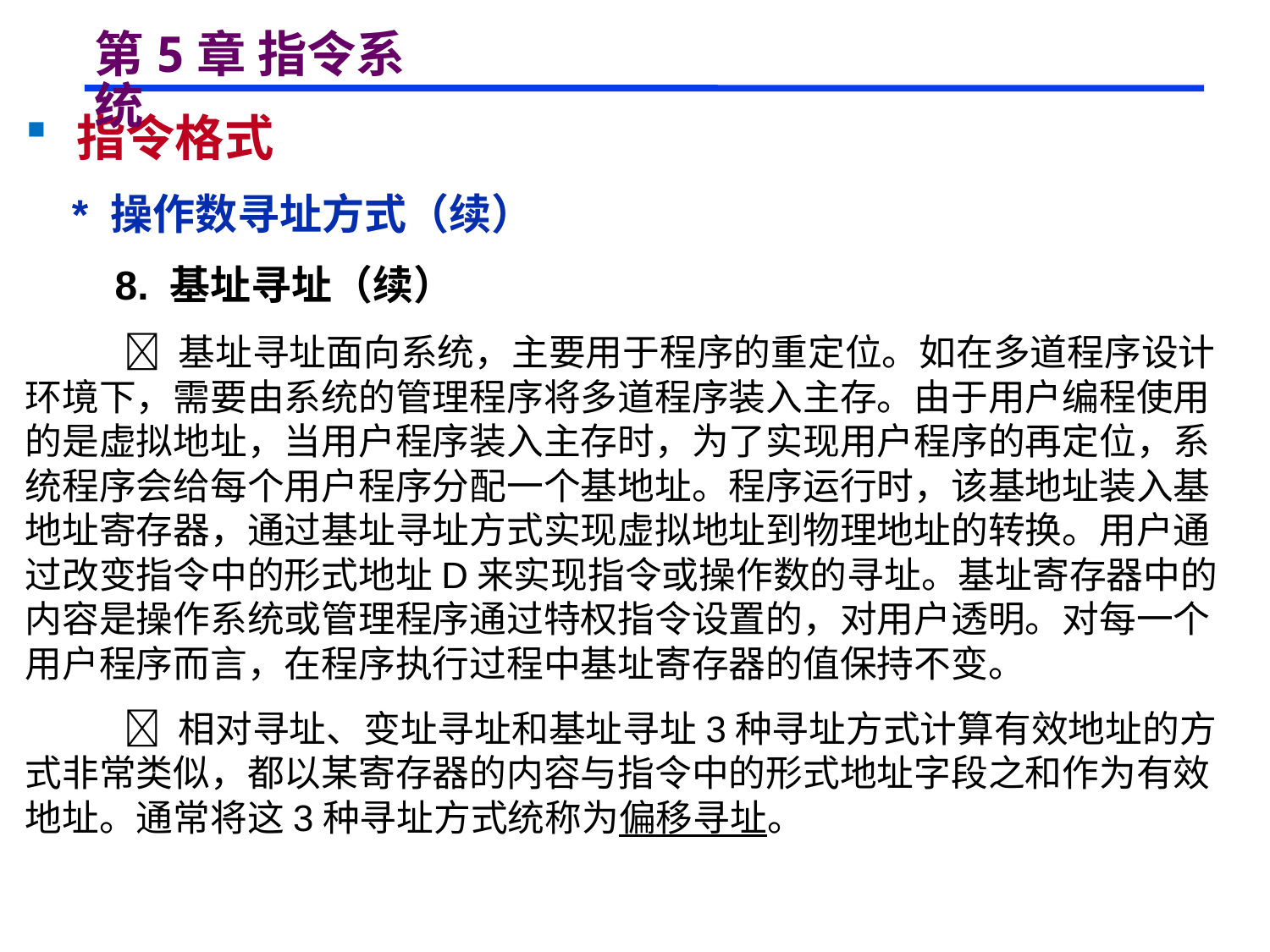

# 第5章 指令系统
 指令格式
    * 操作数寻址方式（续）
        8. 基址寻址（续）
            • 基址寻址面向系统，主要用于程序的重定位。如在多道程序设计环境下，需要由系统的管理程序将多道程序装入主存。由于用户编程使用的是虚拟地址，当用户程序装入主存时，为了实现用户程序的再定位，系统程序会给每个用户程序分配一个基地址。程序运行时，该基地址装入基地址寄存器，通过基址寻址方式实现虚拟地址到物理地址的转换。用户通过改变指令中的形式地址D来实现指令或操作数的寻址。基址寄存器中的内容是操作系统或管理程序通过特权指令设置的，对用户透明。对每一个用户程序而言，在程序执行过程中基址寄存器的值保持不变。
            • 相对寻址、变址寻址和基址寻址3种寻址方式计算有效地址的方式非常类似，都以某寄存器的内容与指令中的形式地址字段之和作为有效地址。通常将这3种寻址方式统称为偏移寻址。